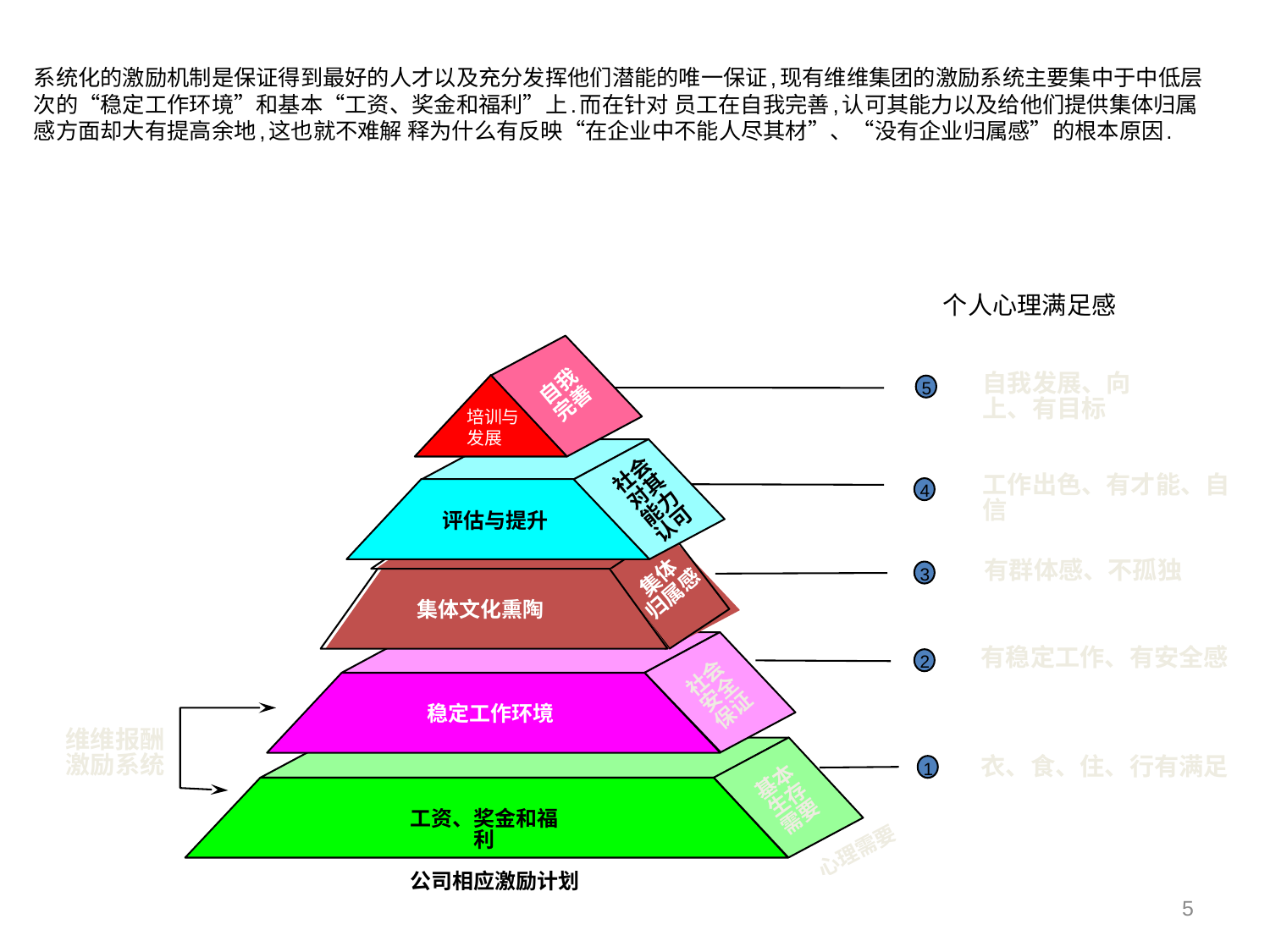

# 系统化的激励机制是保证得到最好的人才以及充分发挥他们潜能的唯一保证,现有维维集团的激励系统主要集中于中低层次的“稳定工作环境”和基本“工资、奖金和福利”上.而在针对 员工在自我完善,认可其能力以及给他们提供集体归属感方面却大有提高余地,这也就不难解 释为什么有反映“在企业中不能人尽其材”、“没有企业归属感”的根本原因.
个人心理满足感
培训与
发展

自我
完善

自我发展、向上、有目标
5

培训与
发展

社会
对其
能力
认可

评估与提升
工作出色、有才能、自信
4

有群体感、不孤独
3
集体
归属感

集体文化熏陶

社会
安全
保证

稳定工作环境
有稳定工作、有安全感
2

维维报酬
激励系统

基本
生存
需要

工资、奖金和福利
衣、食、住、行有满足
1

心理需要
公司相应激励计划
5